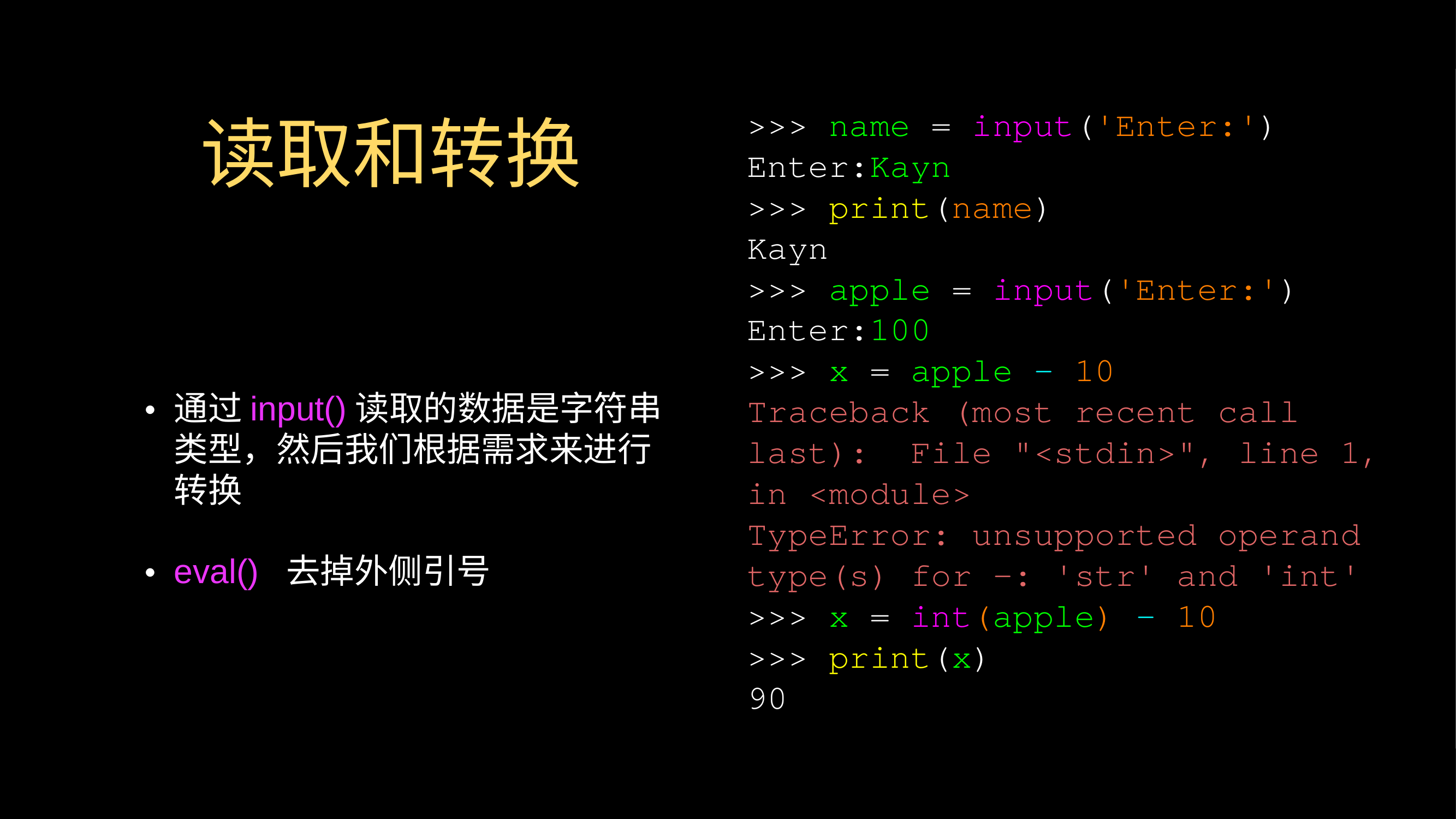

# 读取和转换
>>> name = input('Enter:')
Enter:Kayn
>>> print(name)
Kayn
>>> apple = input('Enter:')
Enter:100
>>> x = apple – 10
Traceback (most recent call last):  File "<stdin>", line 1, in <module>
TypeError: unsupported operand type(s) for -: 'str' and 'int'
>>> x = int(apple) – 10
>>> print(x)
90
通过input()读取的数据是字符串类型，然后我们根据需求来进行转换
eval()  去掉外侧引号